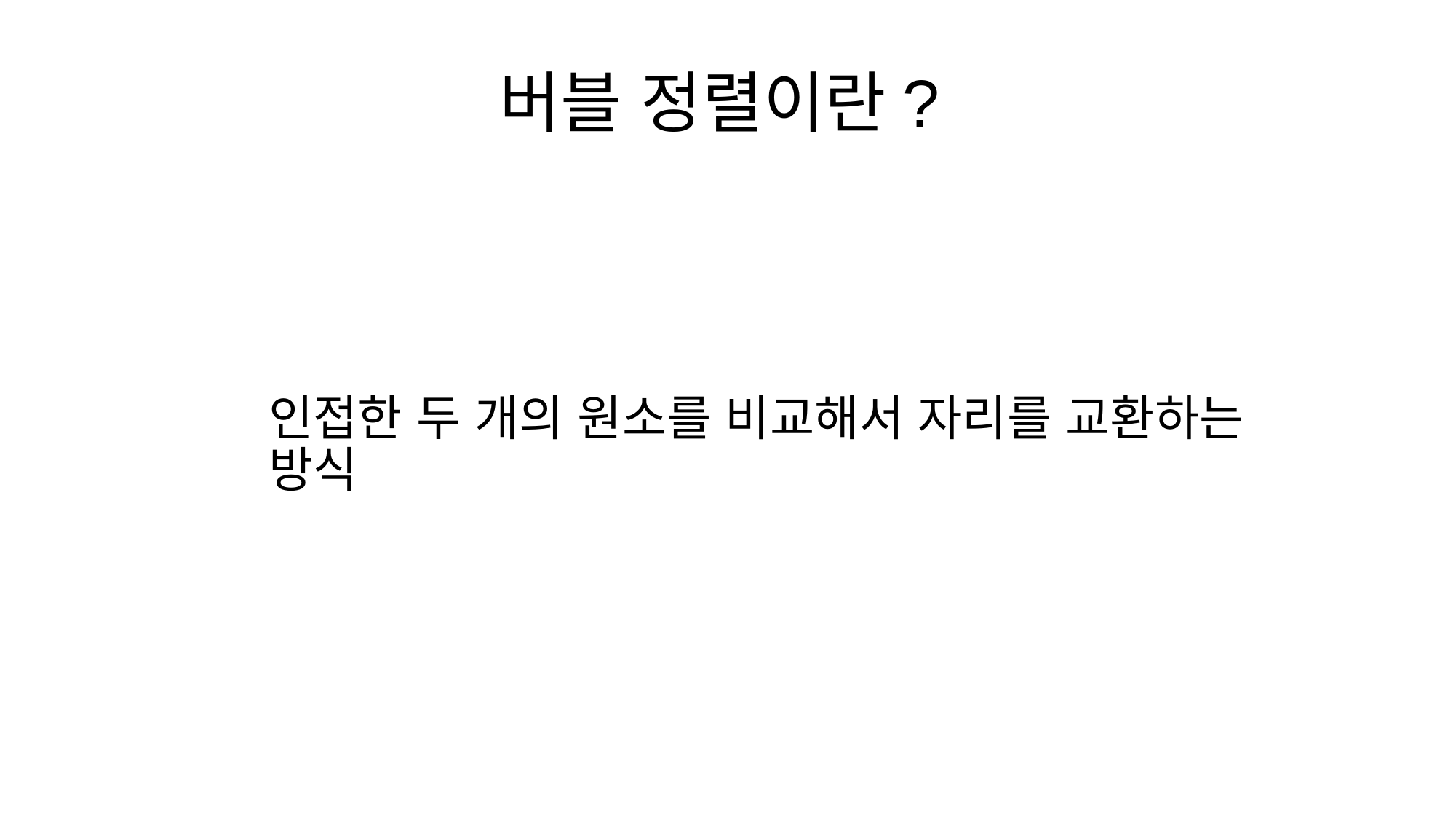

# 버블 정렬이란?
인접한 두 개의 원소를 비교해서 자리를 교환하는 방식